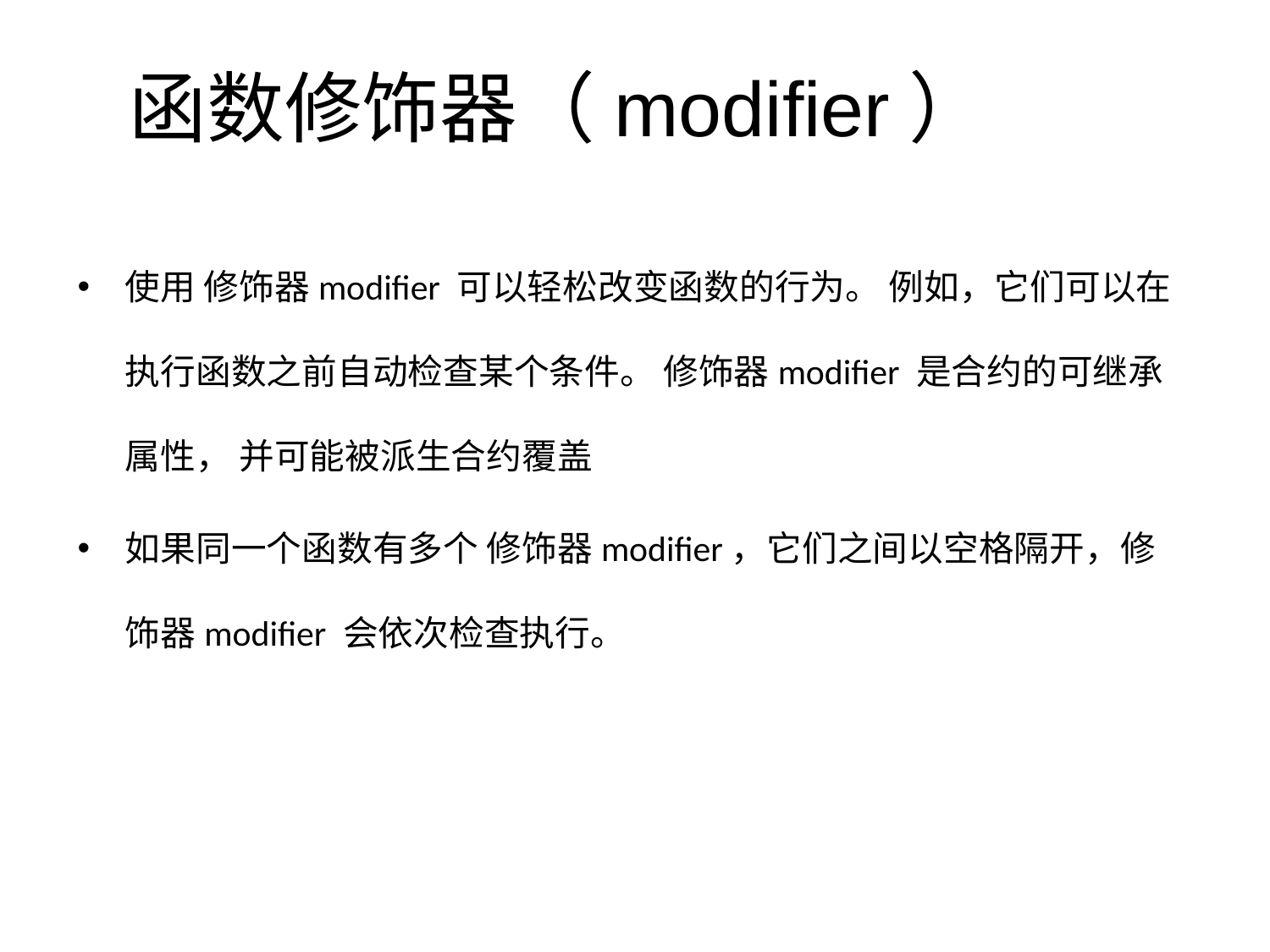

# 函数修饰器（modifier）
使用 修饰器modifier 可以轻松改变函数的行为。 例如，它们可以在执行函数之前自动检查某个条件。 修饰器modifier 是合约的可继承属性， 并可能被派生合约覆盖
如果同一个函数有多个 修饰器modifier，它们之间以空格隔开，修饰器modifier 会依次检查执行。